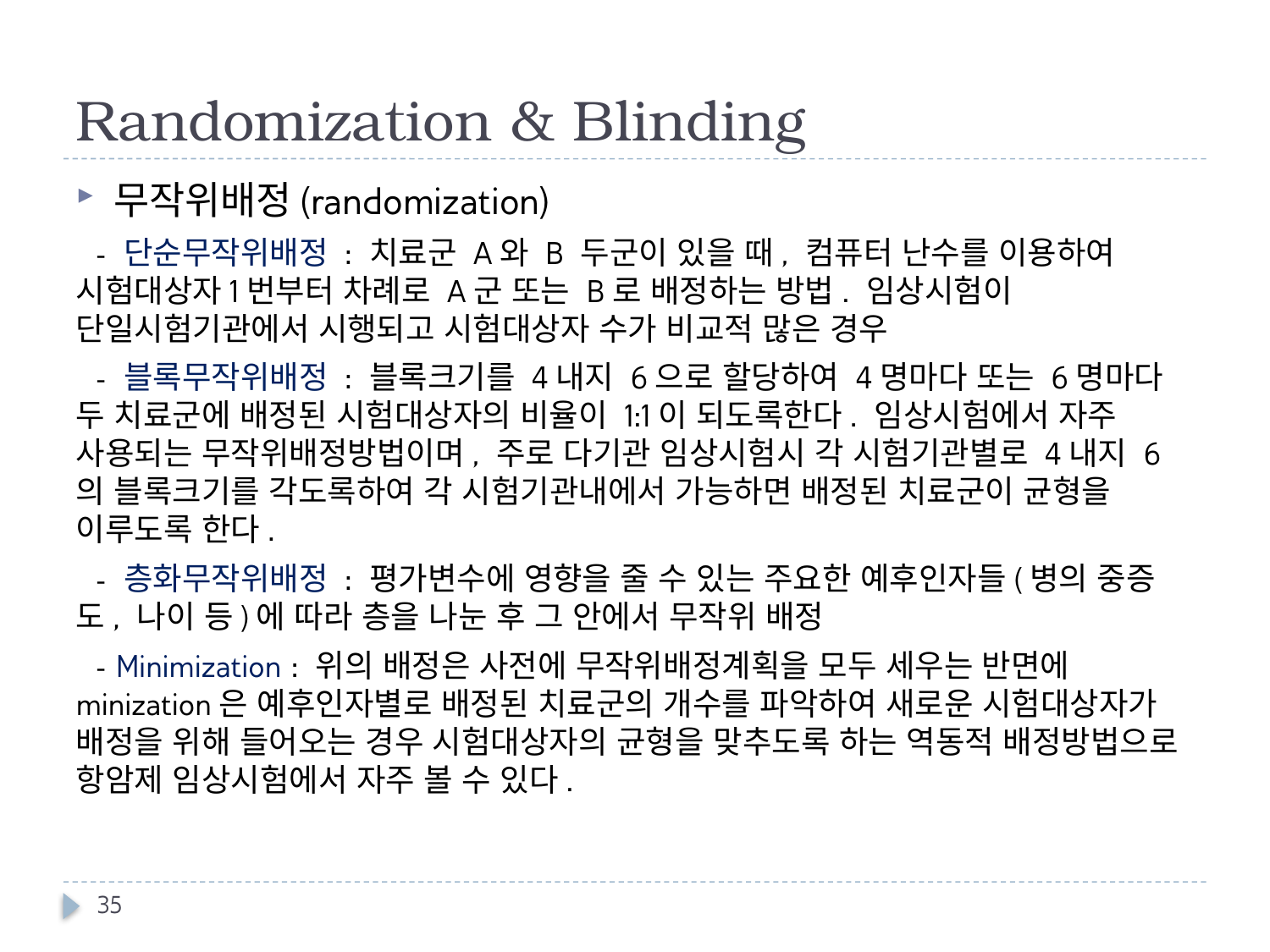

# Randomization & Blinding
무작위배정(randomization)
  - 단순무작위배정 : 치료군 A와 B 두군이 있을 때, 컴퓨터 난수를 이용하여 시험대상자1번부터 차례로 A군 또는 B로 배정하는 방법. 임상시험이 단일시험기관에서 시행되고 시험대상자 수가 비교적 많은 경우
  - 블록무작위배정 : 블록크기를 4내지 6으로 할당하여 4명마다 또는 6명마다 두 치료군에 배정된 시험대상자의 비율이 1:1이 되도록한다. 임상시험에서 자주 사용되는 무작위배정방법이며, 주로 다기관 임상시험시 각 시험기관별로 4내지 6의 블록크기를 각도록하여 각 시험기관내에서 가능하면 배정된 치료군이 균형을 이루도록 한다.
  - 층화무작위배정 : 평가변수에 영향을 줄 수 있는 주요한 예후인자들(병의 중증도, 나이 등)에 따라 층을 나눈 후 그 안에서 무작위 배정
  - Minimization : 위의 배정은 사전에 무작위배정계획을 모두 세우는 반면에 minization은 예후인자별로 배정된 치료군의 개수를 파악하여 새로운 시험대상자가 배정을 위해 들어오는 경우 시험대상자의 균형을 맞추도록 하는 역동적 배정방법으로 항암제 임상시험에서 자주 볼 수 있다.
35